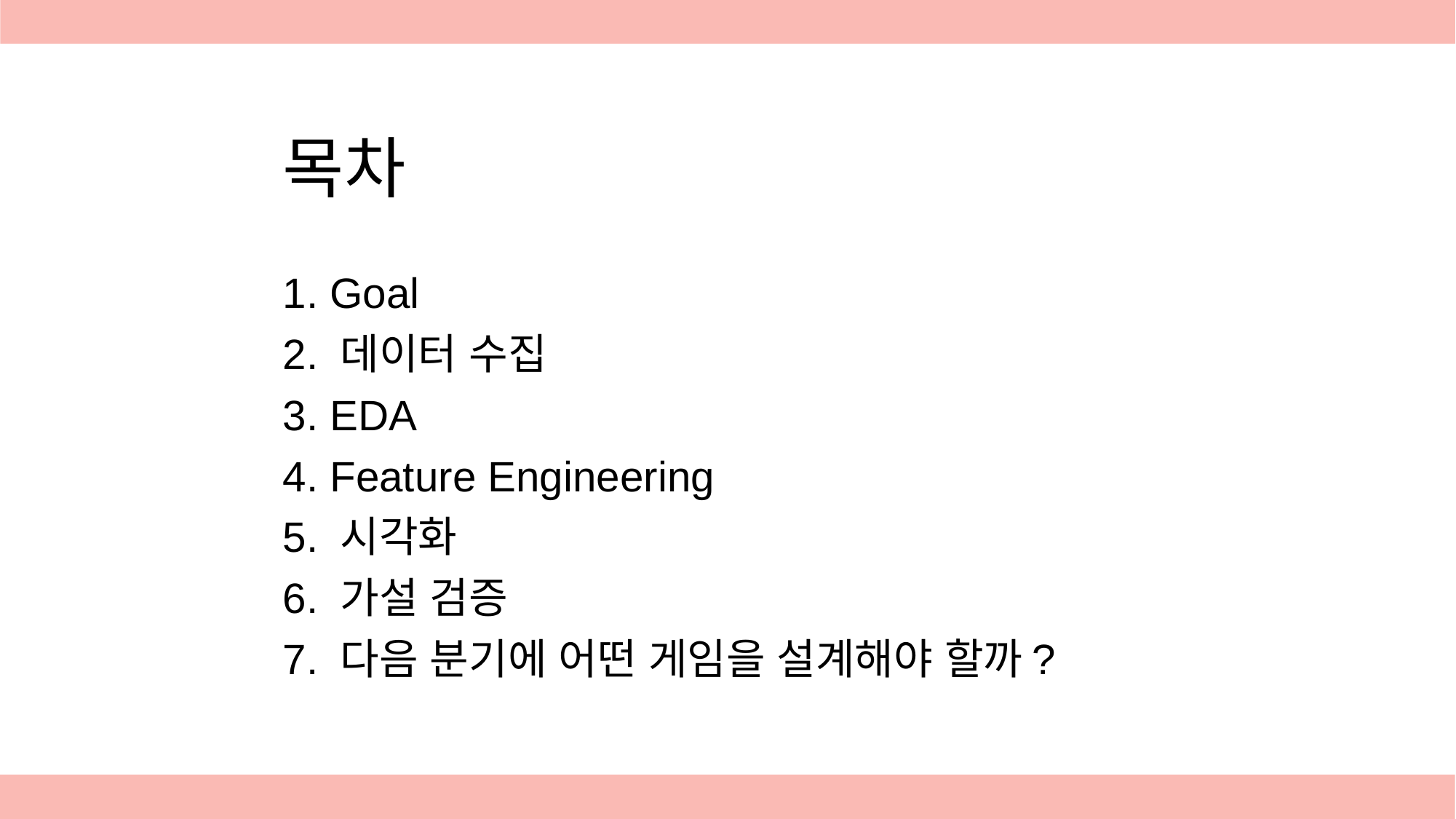

# 목차
1. Goal
2. 데이터 수집
3. EDA
4. Feature Engineering
5. 시각화
6. 가설 검증
7. 다음 분기에 어떤 게임을 설계해야 할까?
2